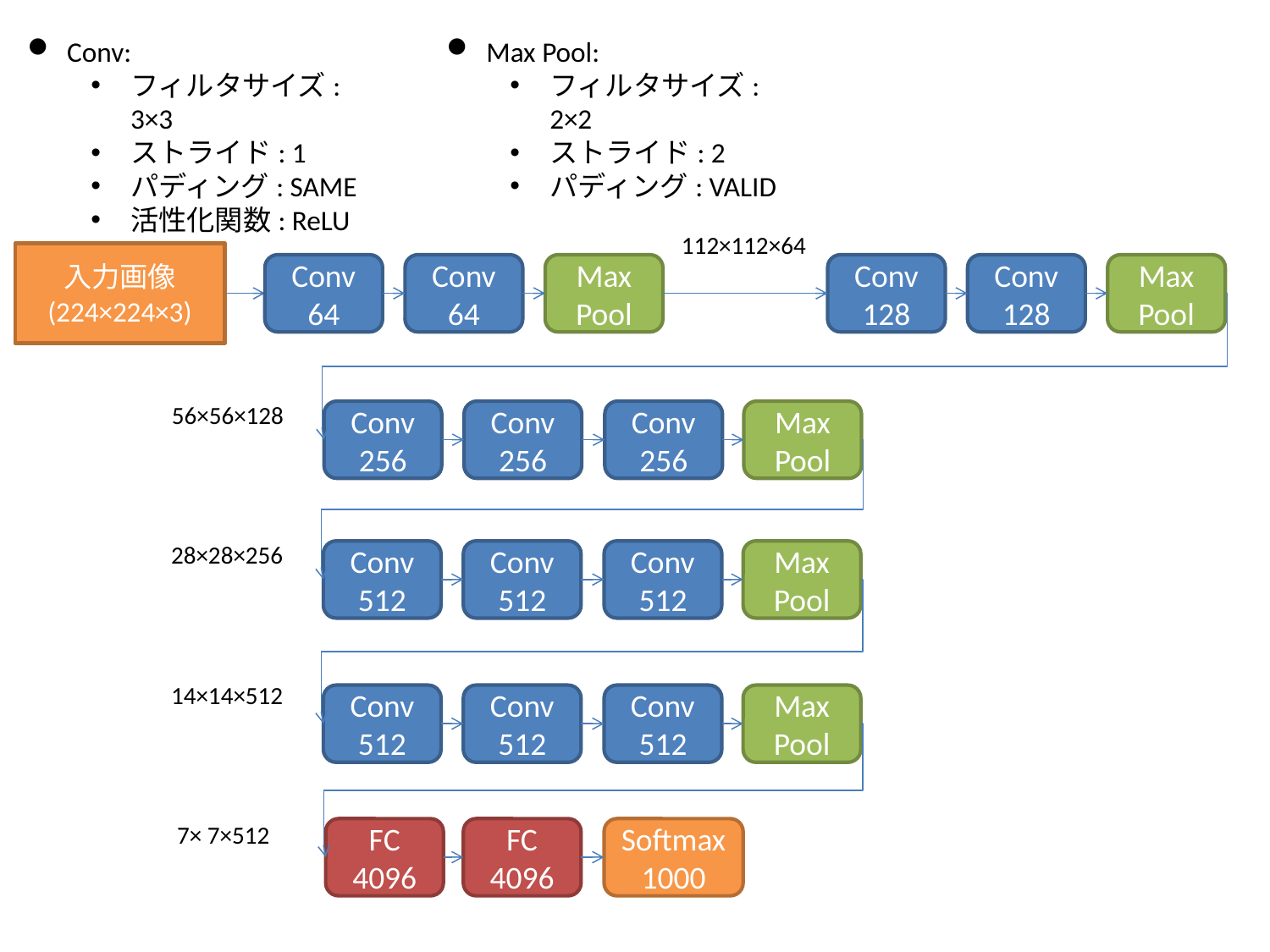

Conv:
フィルタサイズ: 3×3
ストライド: 1
パディング: SAME
活性化関数: ReLU
Max Pool:
フィルタサイズ: 2×2
ストライド: 2
パディング: VALID
112×112×64
入力画像
(224×224×3)
Conv
64
Conv
64
Max Pool
Conv
128
Conv
128
Max Pool
56×56×128
Conv
256
Conv
256
Conv
256
Max Pool
28×28×256
Conv
512
Conv
512
Conv
512
Max Pool
14×14×512
Conv
512
Conv
512
Conv
512
Max Pool
 7× 7×512
FC
4096
FC
4096
Softmax
1000